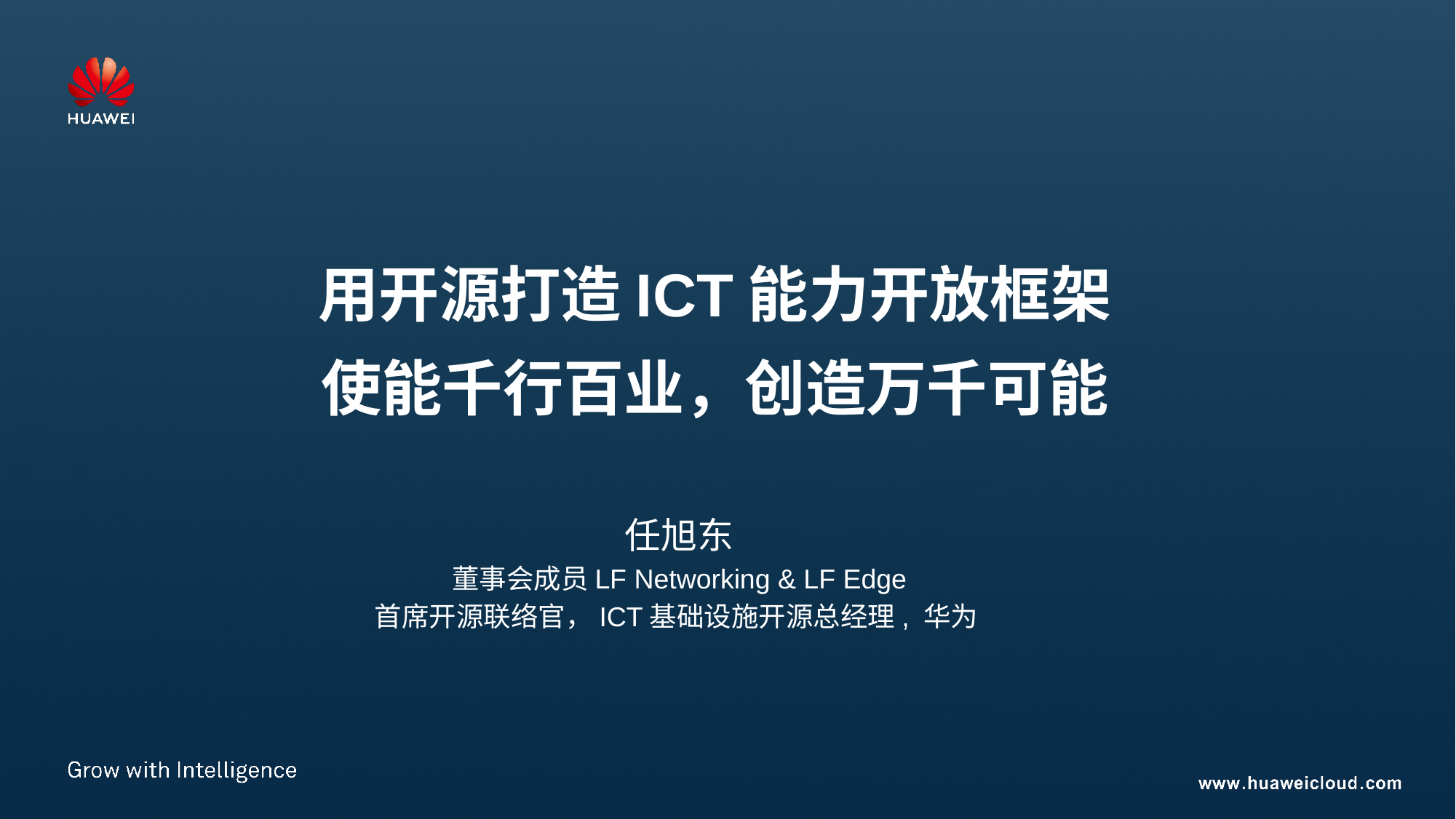

用开源打造ICT能力开放框架
使能千行百业，创造万千可能
任旭东
董事会成员LF Networking & LF Edge
首席开源联络官，ICT基础设施开源总经理, 华为